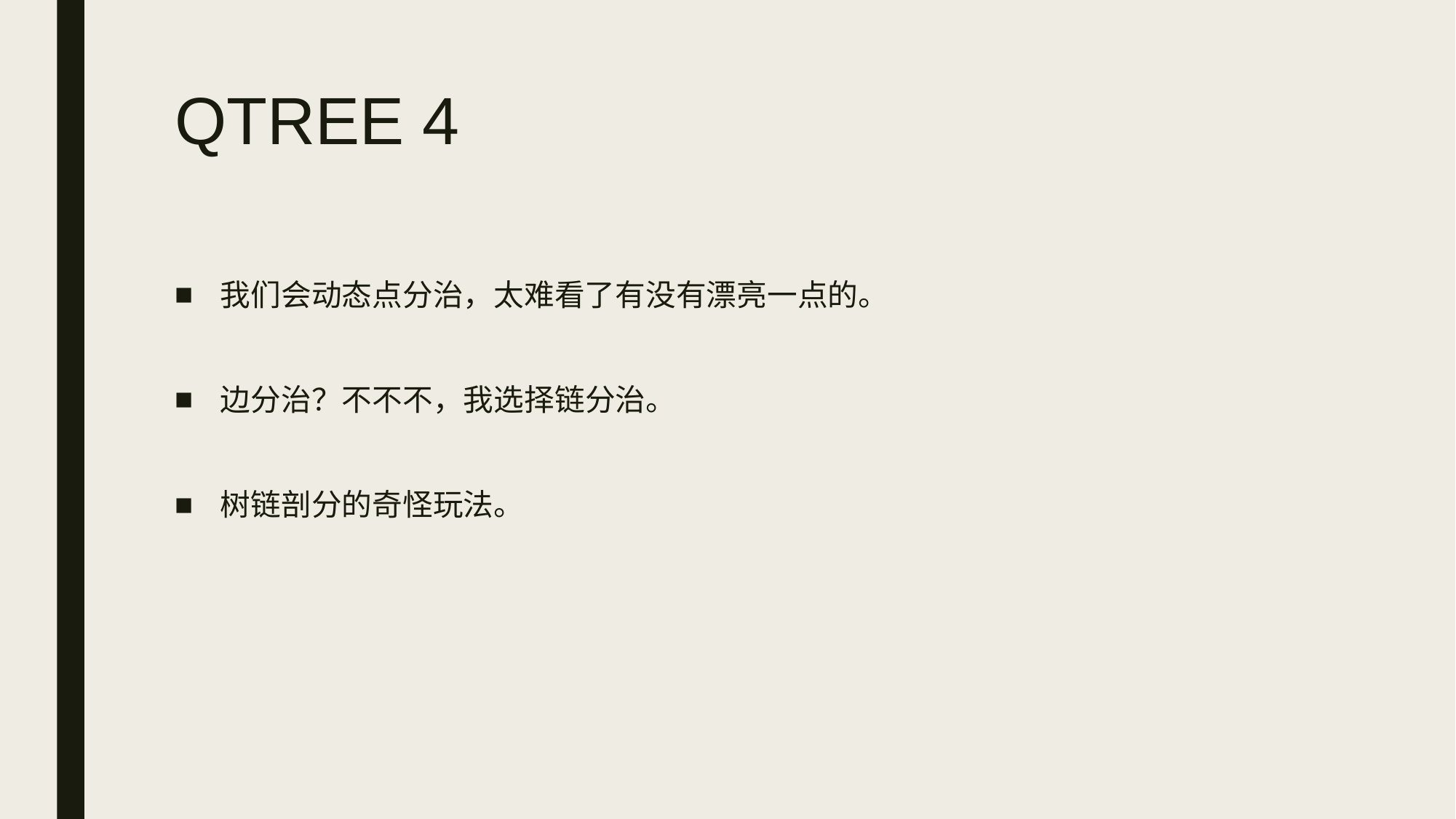

# QTREE 4
我们会动态点分治，太难看了有没有漂亮一点的。

边分治？不不不，我选择链分治。

树链剖分的奇怪玩法。